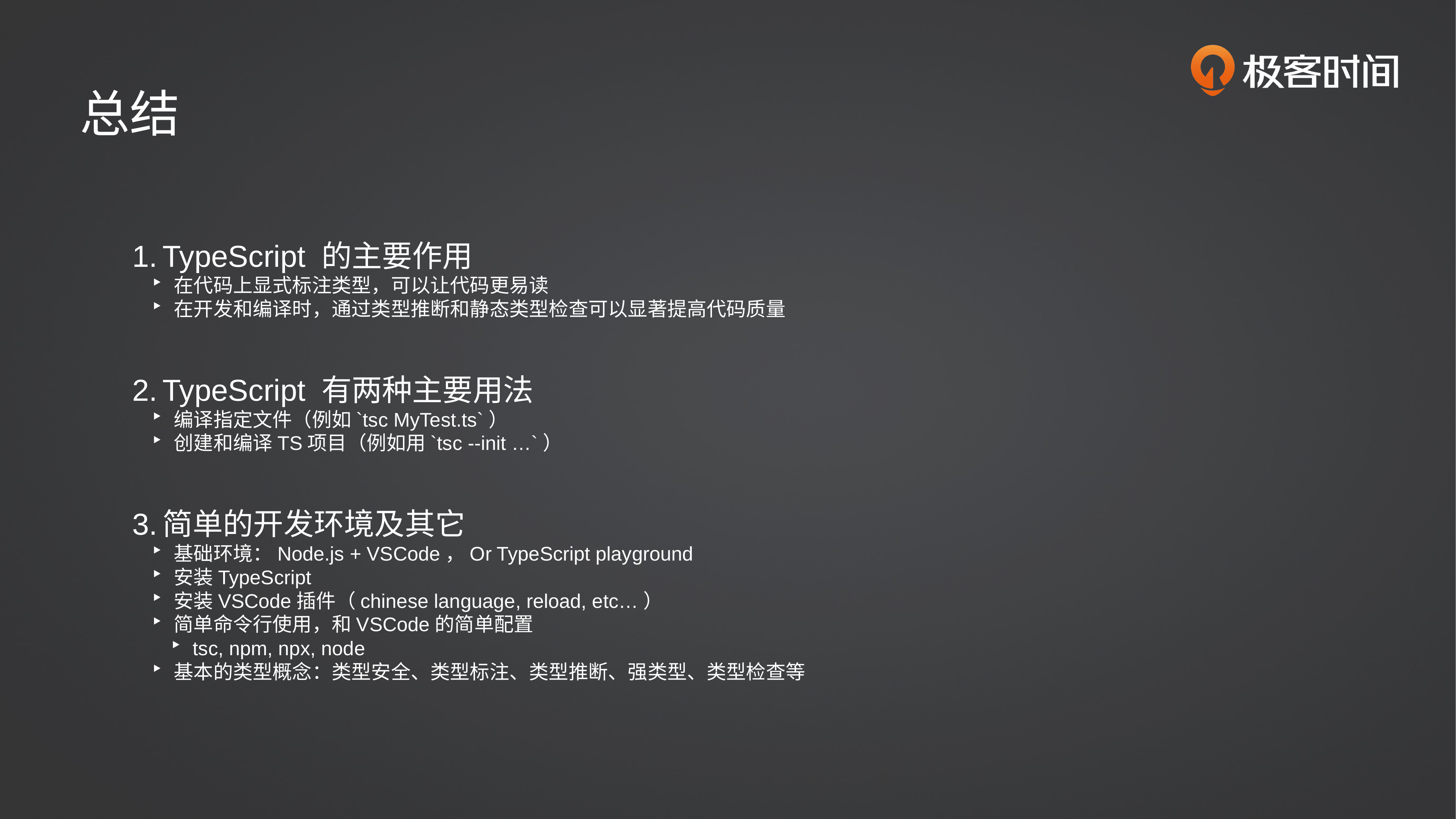

总结
TypeScript 的主要作用
在代码上显式标注类型，可以让代码更易读
在开发和编译时，通过类型推断和静态类型检查可以显著提高代码质量
TypeScript 有两种主要用法
编译指定文件（例如`tsc MyTest.ts`）
创建和编译TS项目（例如用`tsc --init …`）
简单的开发环境及其它
基础环境：Node.js + VSCode，Or TypeScript playground
安装TypeScript
安装VSCode插件（chinese language, reload, etc…）
简单命令行使用，和VSCode的简单配置
tsc, npm, npx, node
基本的类型概念：类型安全、类型标注、类型推断、强类型、类型检查等